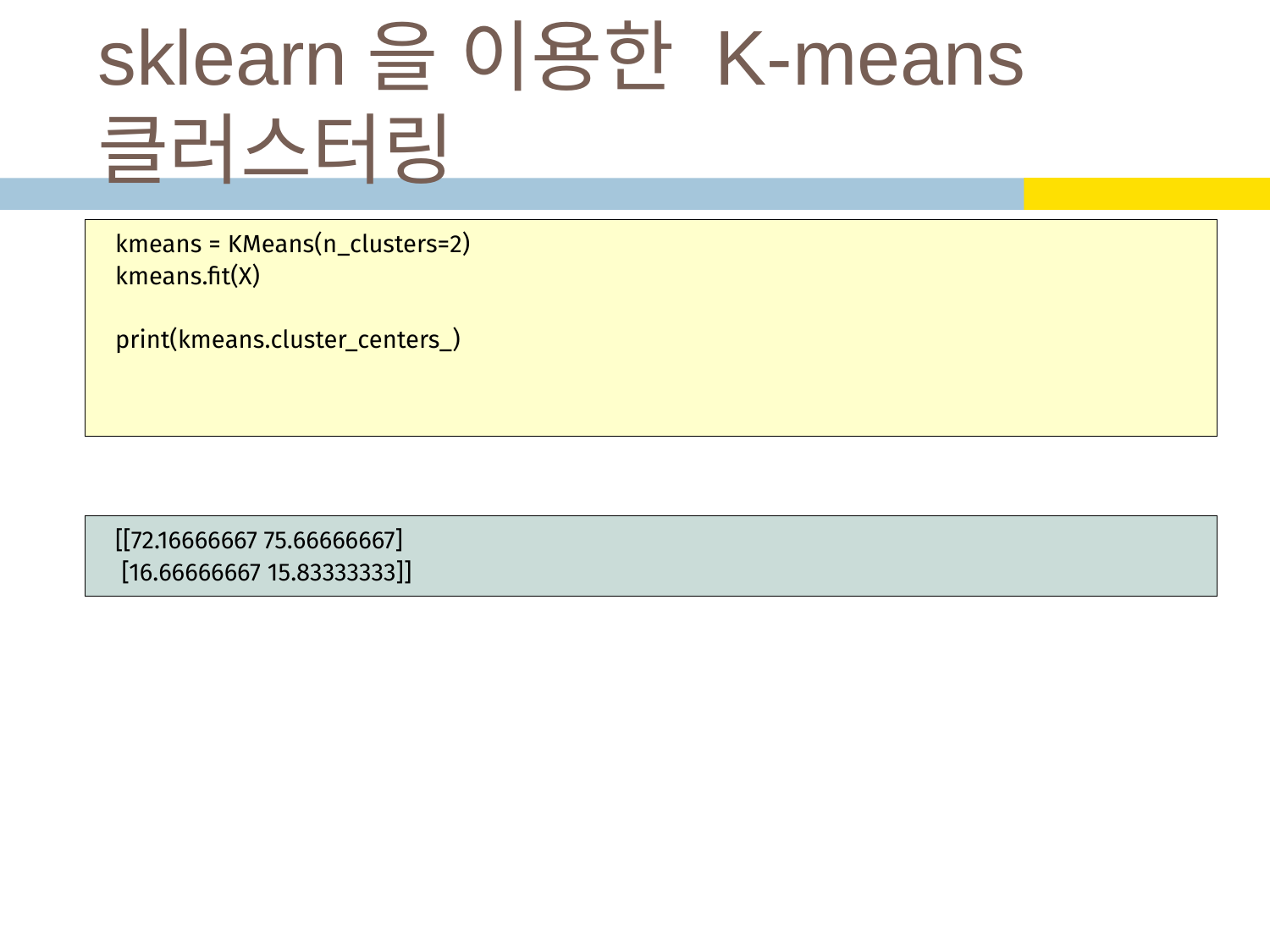

# sklearn을 이용한 K-means 클러스터링
kmeans = KMeans(n_clusters=2)
kmeans.fit(X)

print(kmeans.cluster_centers_)
[[72.16666667 75.66666667]
 [16.66666667 15.83333333]]